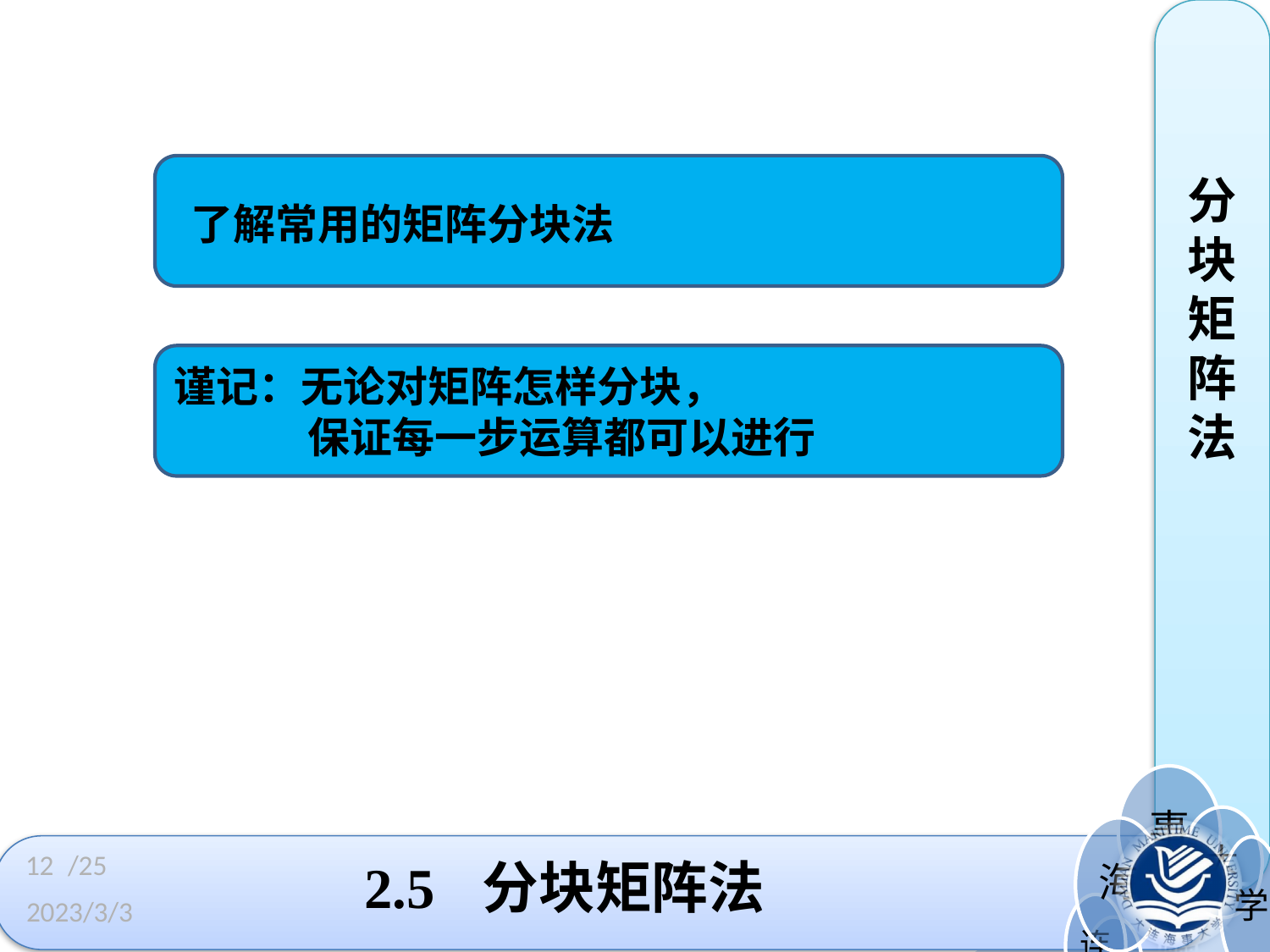

分块矩阵法

了解常用的矩阵分块法
谨记：无论对矩阵怎样分块，
             保证每一步运算都可以进行

12
/25
# 2.5 分块矩阵法
2023/3/3